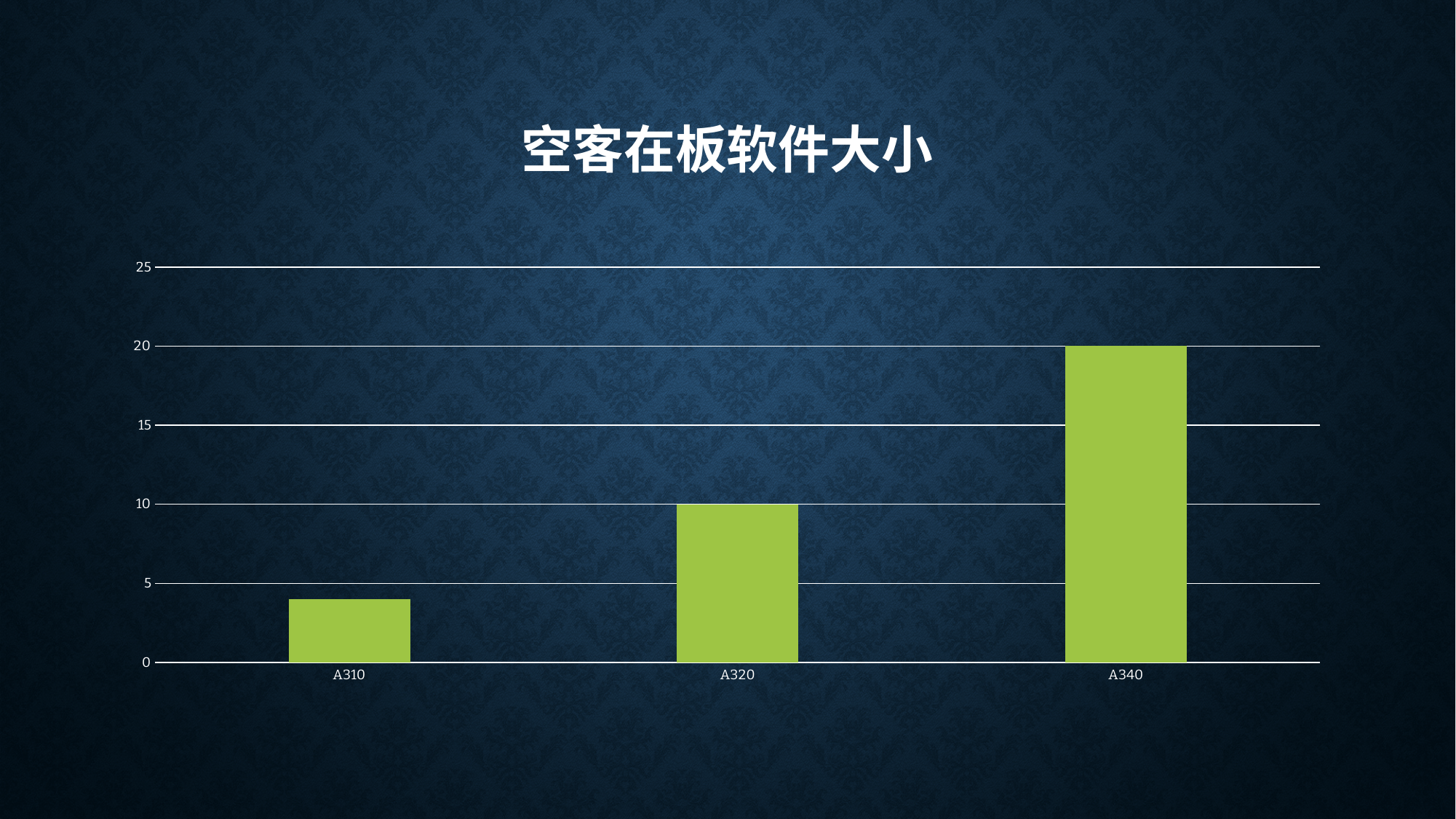

# 空客在板软件大小

### Chart

| Category |  |
|---|---|
| A310 | 4.0 |
| A320 | 10.0 |
| A340 | 20.0 |